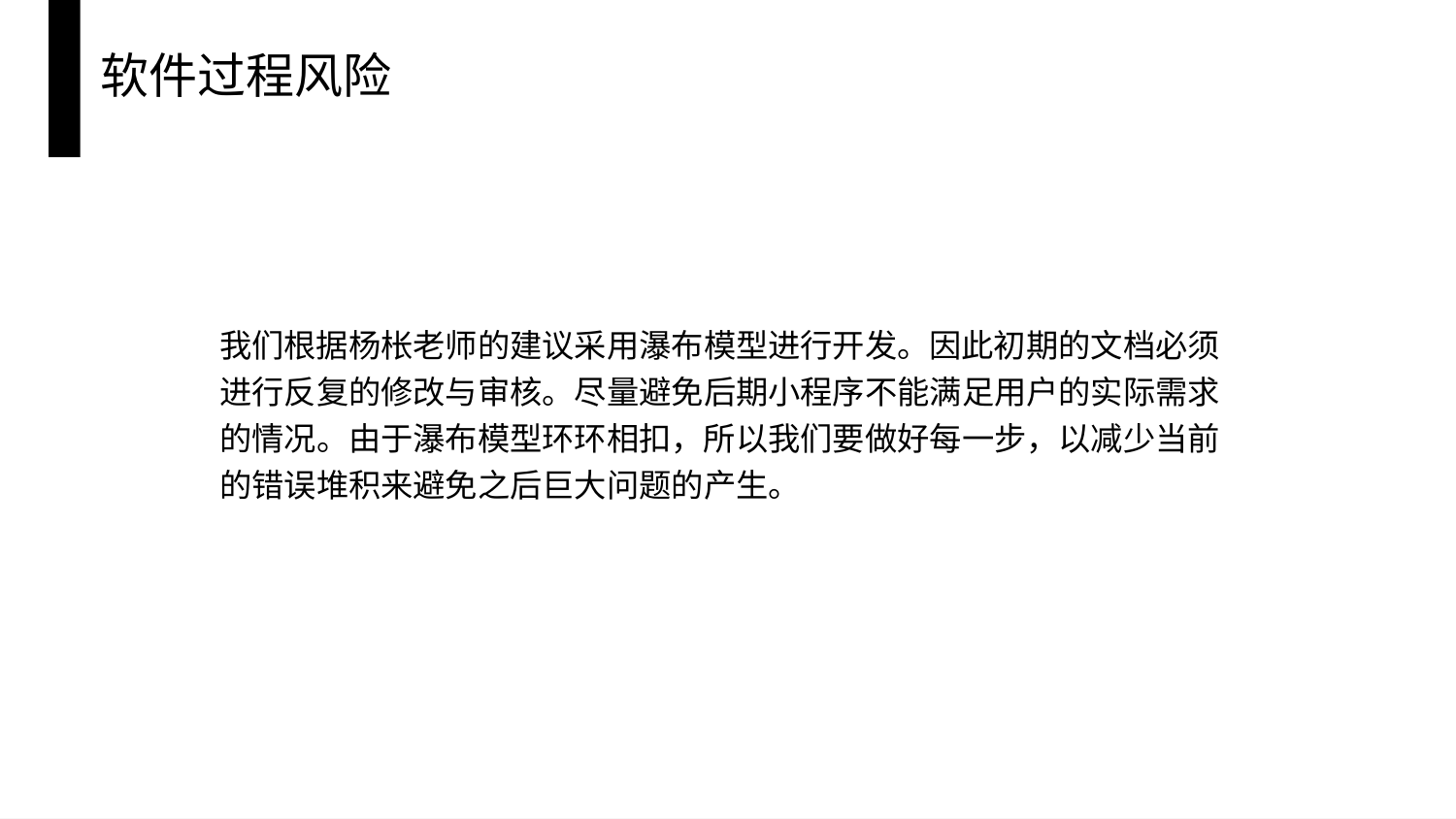

软件过程风险
我们根据杨枨老师的建议采用瀑布模型进行开发。因此初期的文档必须进行反复的修改与审核。尽量避免后期小程序不能满足用户的实际需求的情况。由于瀑布模型环环相扣，所以我们要做好每一步，以减少当前的错误堆积来避免之后巨大问题的产生。